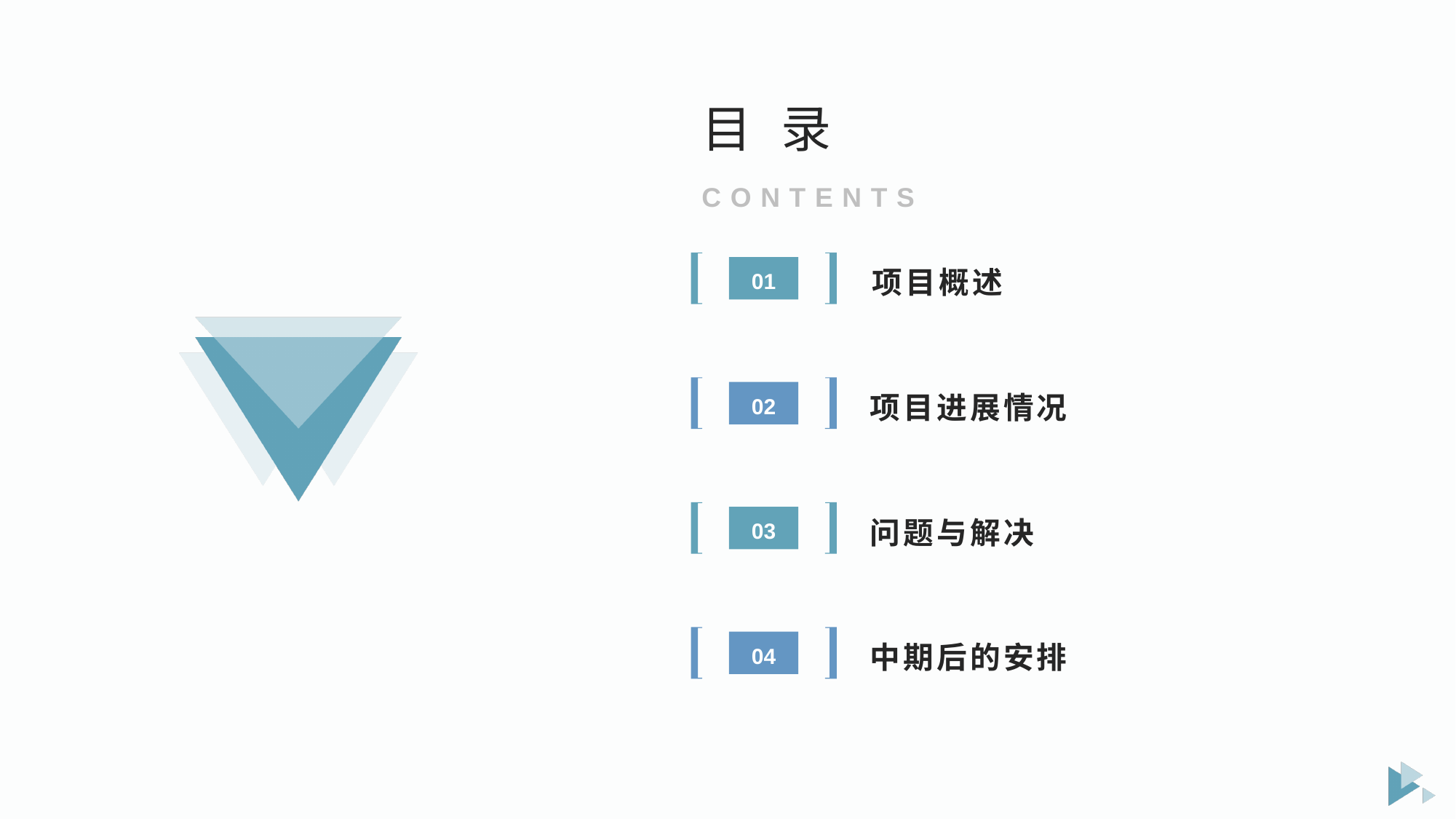

目 录
CONTENTS
项目概述

01
项目进展情况

02
问题与解决

03
中期后的安排

04